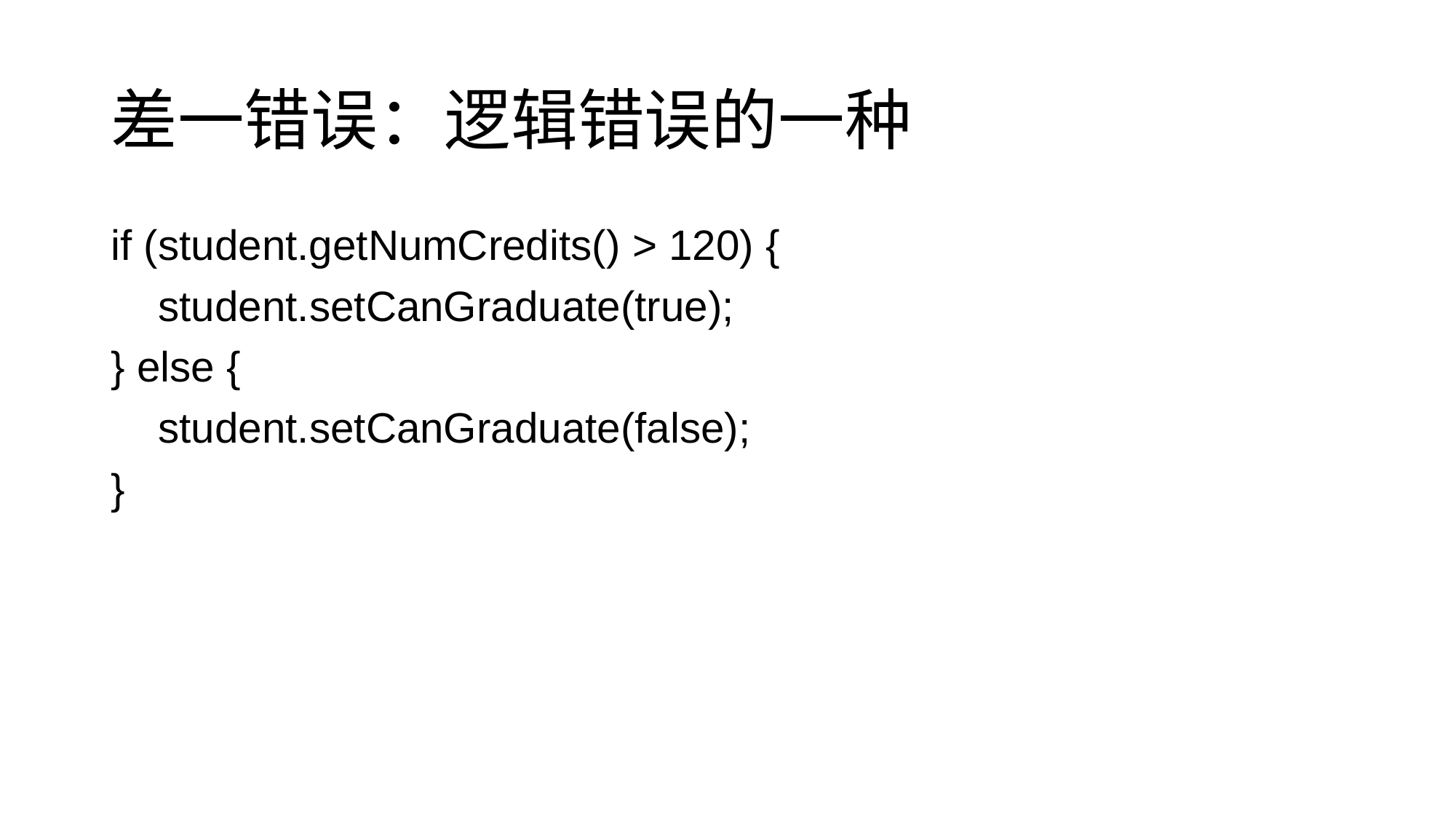

# 差一错误：逻辑错误的一种
if (student.getNumCredits() > 120) {
    student.setCanGraduate(true);
} else {
    student.setCanGraduate(false);
}